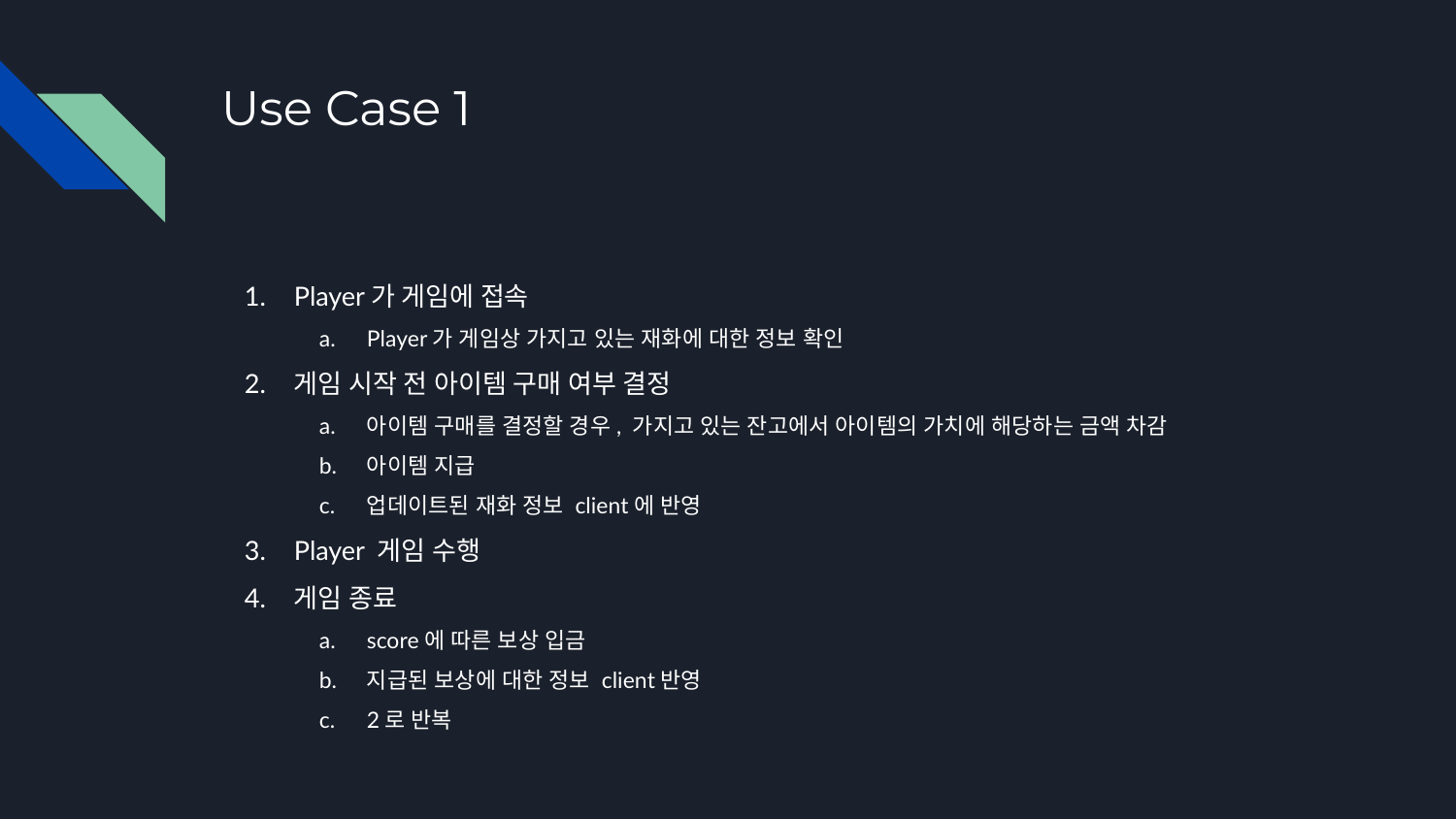

# Use Case 1
Player가 게임에 접속
Player가 게임상 가지고 있는 재화에 대한 정보 확인
게임 시작 전 아이템 구매 여부 결정
아이템 구매를 결정할 경우, 가지고 있는 잔고에서 아이템의 가치에 해당하는 금액 차감
아이템 지급
업데이트된 재화 정보 client에 반영
Player 게임 수행
게임 종료
score에 따른 보상 입금
지급된 보상에 대한 정보 client반영
2로 반복